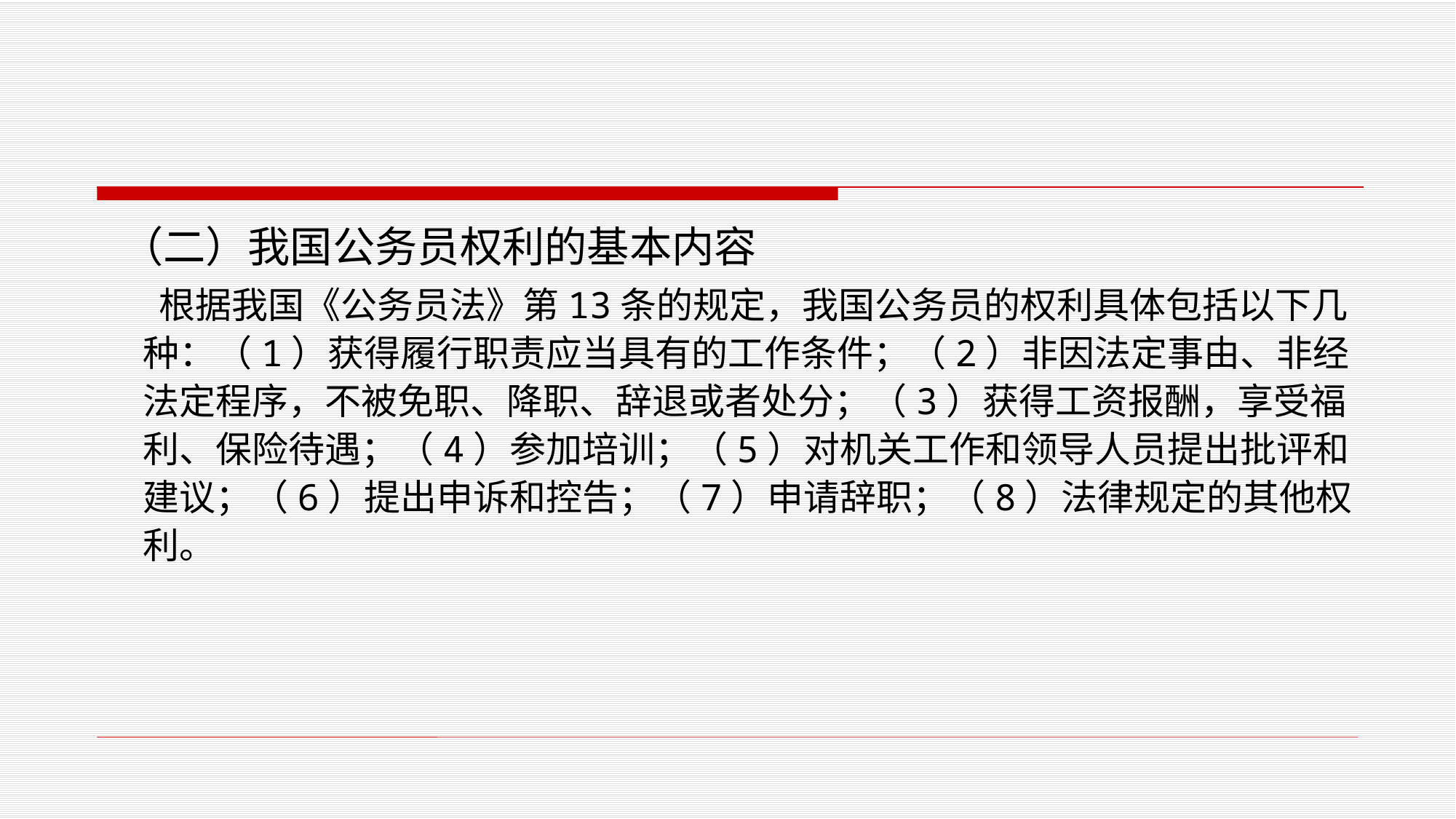

#

 （二）我国公务员权利的基本内容
      根据我国《公务员法》第13条的规定，我国公务员的权利具体包括以下几种：（1）获得履行职责应当具有的工作条件；（2）非因法定事由、非经法定程序，不被免职、降职、辞退或者处分；（3）获得工资报酬，享受福利、保险待遇；（4）参加培训；（5）对机关工作和领导人员提出批评和建议；（6）提出申诉和控告；（7）申请辞职；（8）法律规定的其他权利。